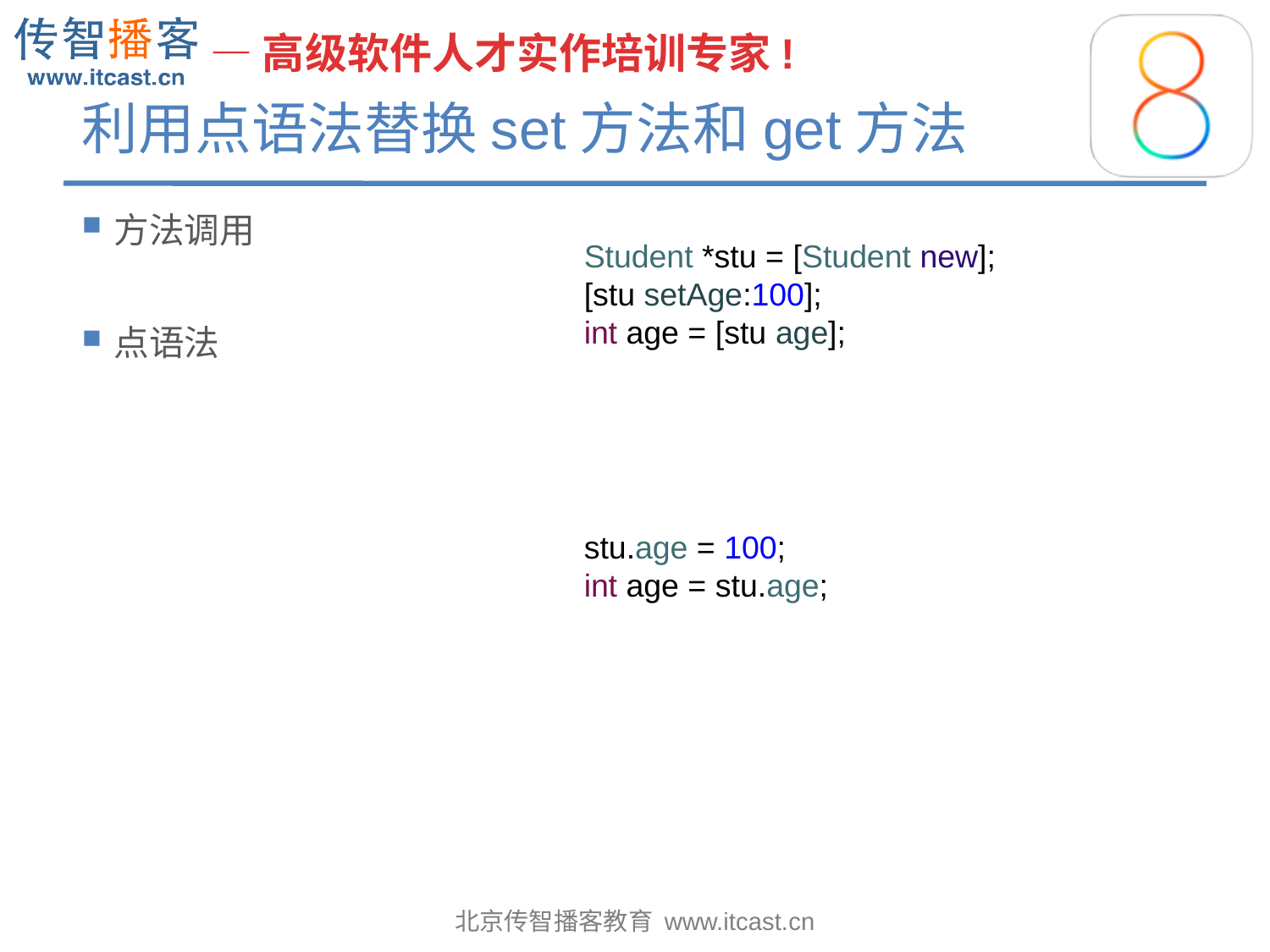

# 利用点语法替换set方法和get方法
方法调用

点语法
Student *stu = [Student new];
[stu setAge:100];
int age = [stu age];
stu.age = 100;
int age = stu.age;